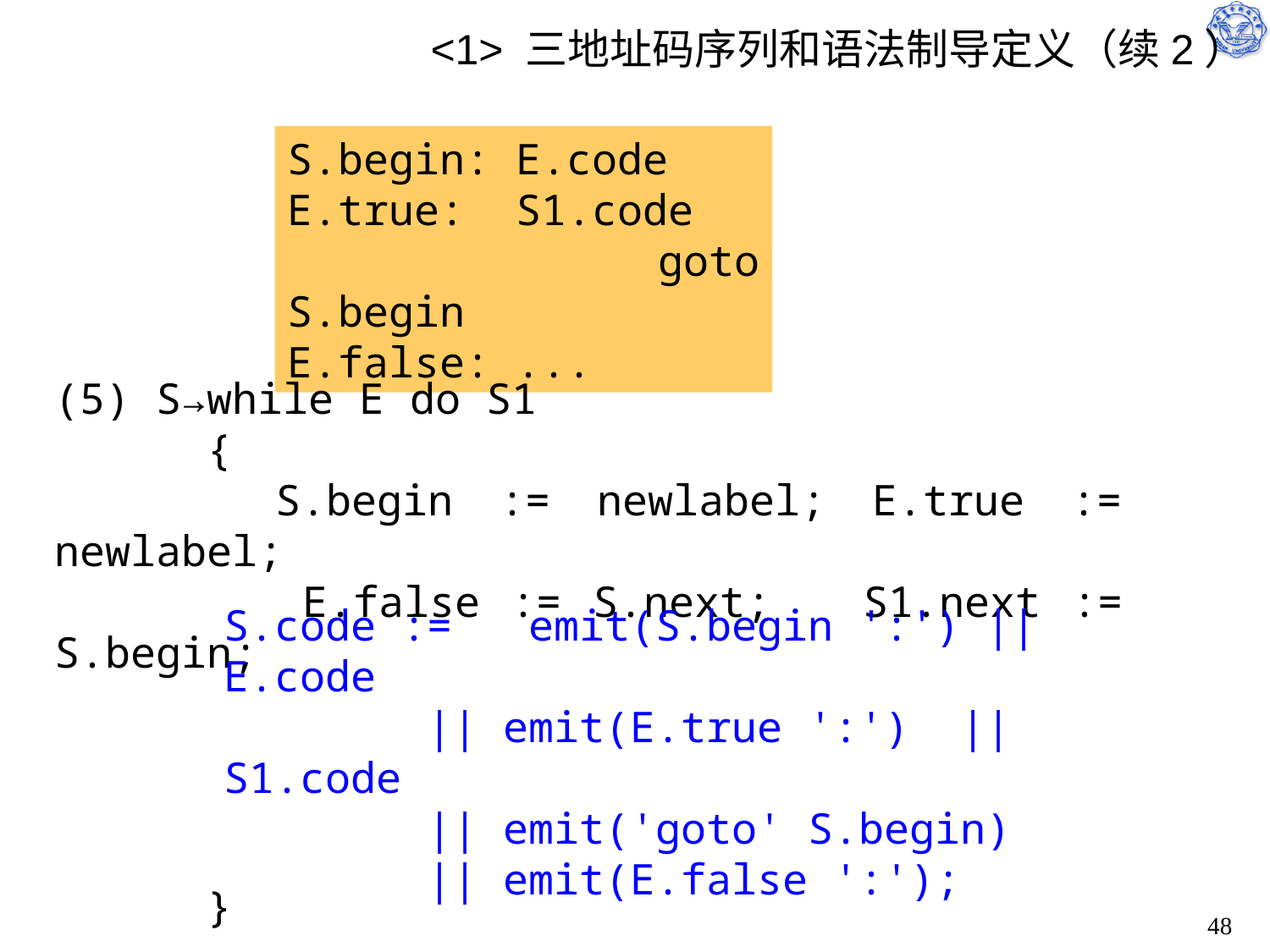

# <1> 三地址码序列和语法制导定义（续2）
S.begin: E.code
E.true:  S1.code
         goto S.begin
E.false: ...
(5) S→while E do S1
      {
	  S.begin := newlabel; E.true := newlabel;
        E.false := S.next;   S1.next := S.begin;

      }
S.code :=   emit(S.begin ':') || E.code
	   || emit(E.true ':')  || S1.code
	   || emit('goto' S.begin)
	   || emit(E.false ':');
48